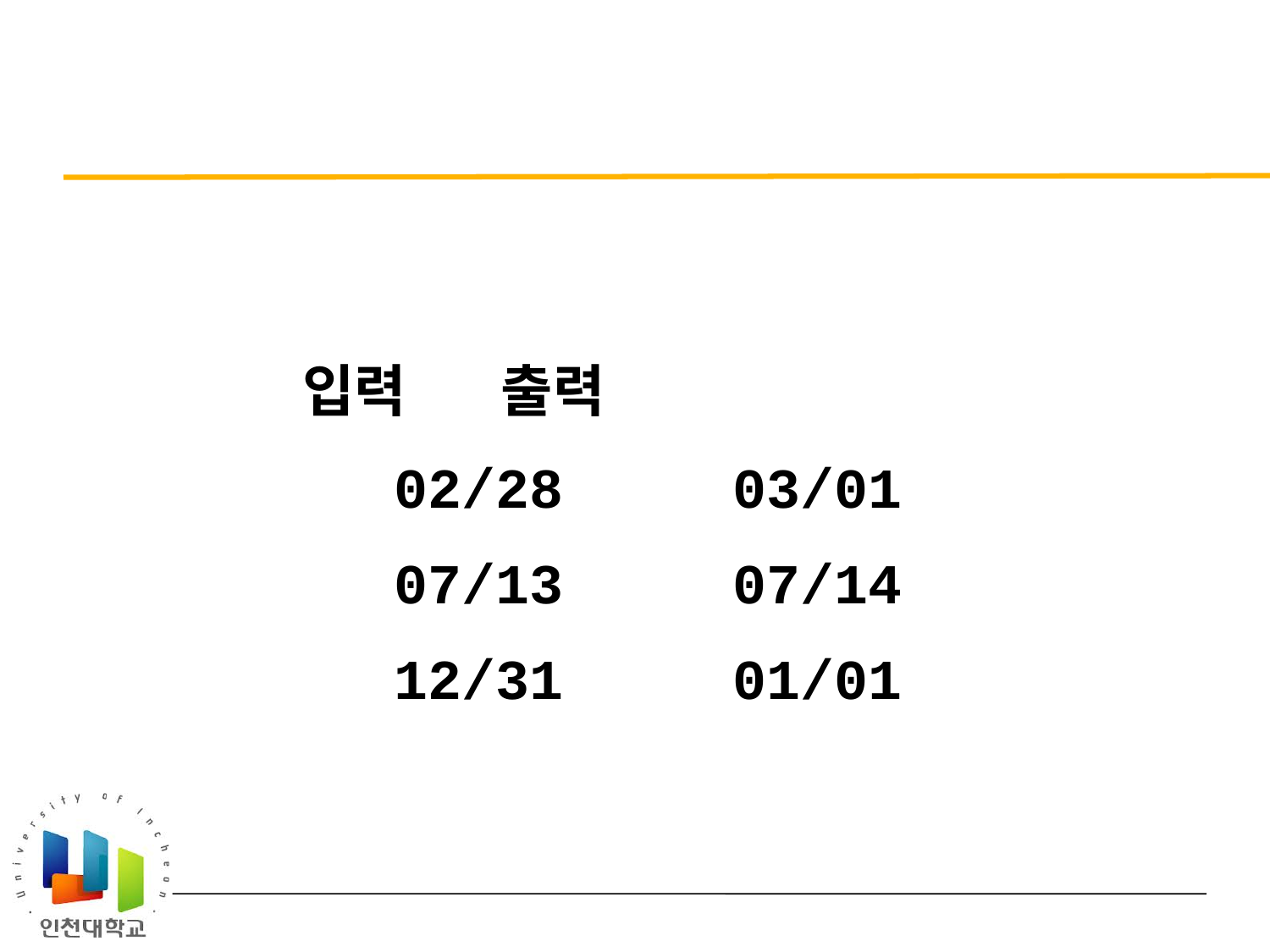

#
     입력      출력
     02/28     03/01
     07/13     07/14
     12/31     01/01
Insight Through Computing